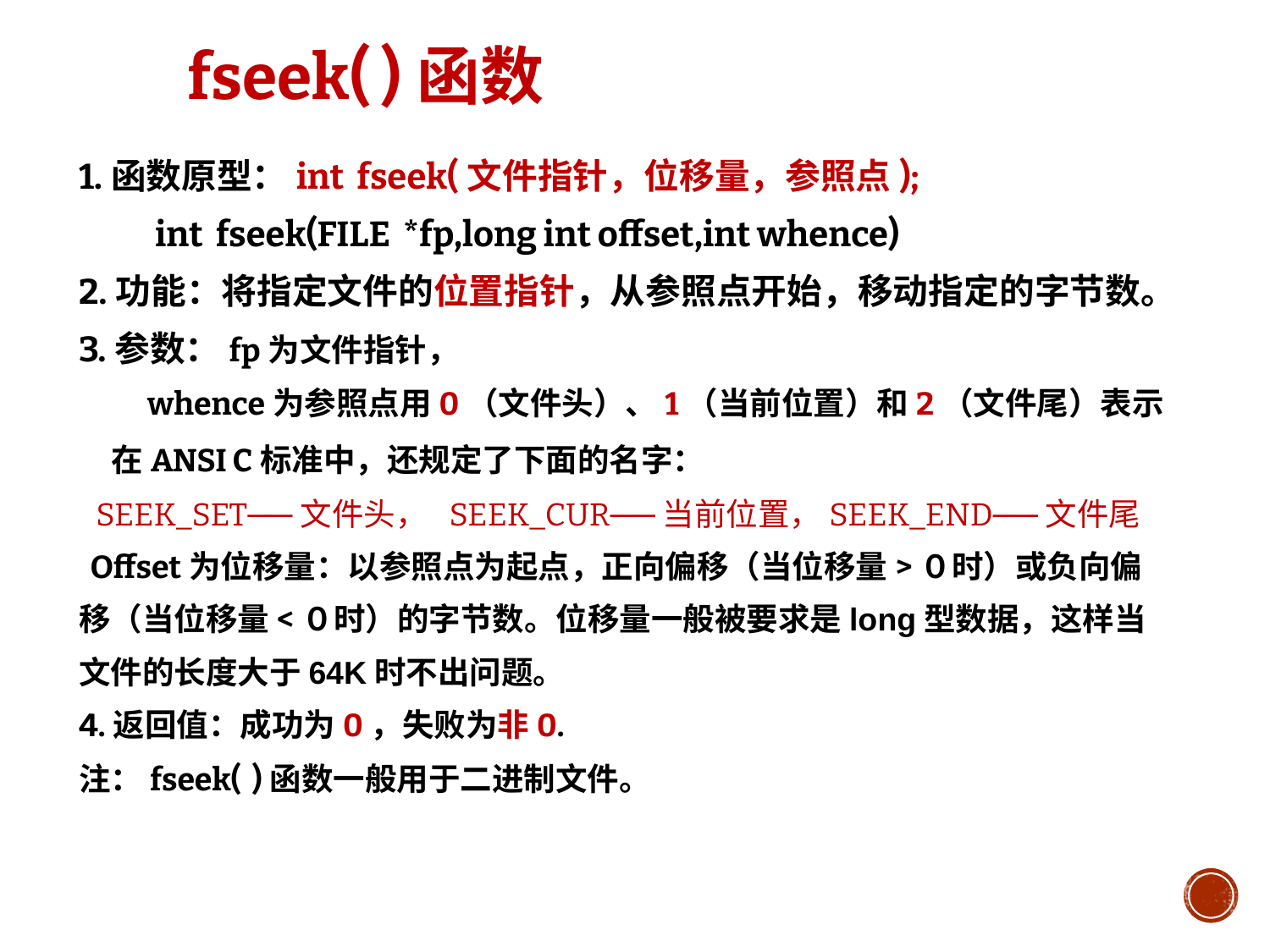

# fseek( )函数
1.函数原型：int  fseek(文件指针，位移量，参照点);
            int  fseek(FILE  *fp,long int offset,int whence)
2.功能：将指定文件的位置指针，从参照点开始，移动指定的字节数。
3.参数：fp为文件指针，
            whence为参照点用0（文件头）、1（当前位置）和2（文件尾）表示
   在ANSI C标准中，还规定了下面的名字：
   SEEK_SET──文件头，  SEEK_CUR──当前位置，SEEK_END──文件尾
  Offset为位移量：以参照点为起点，正向偏移（当位移量>０时）或负向偏
移（当位移量<０时）的字节数。位移量一般被要求是long型数据，这样当
文件的长度大于64K时不出问题。
4.返回值：成功为0，失败为非0.
注：fseek(  )函数一般用于二进制文件。